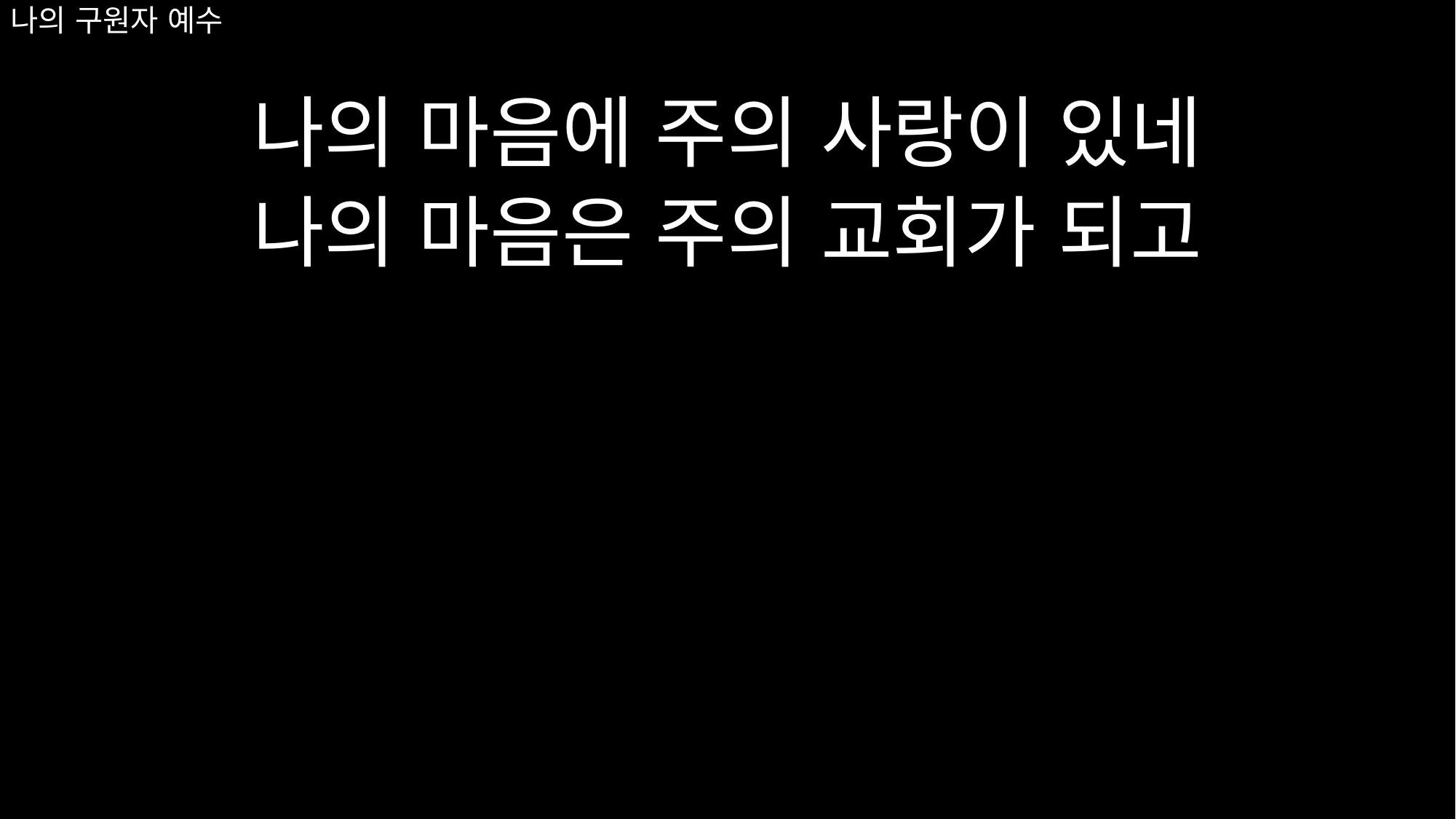

# 나의 구원자 예수
나의 마음에 주의 사랑이 있네
나의 마음은 주의 교회가 되고